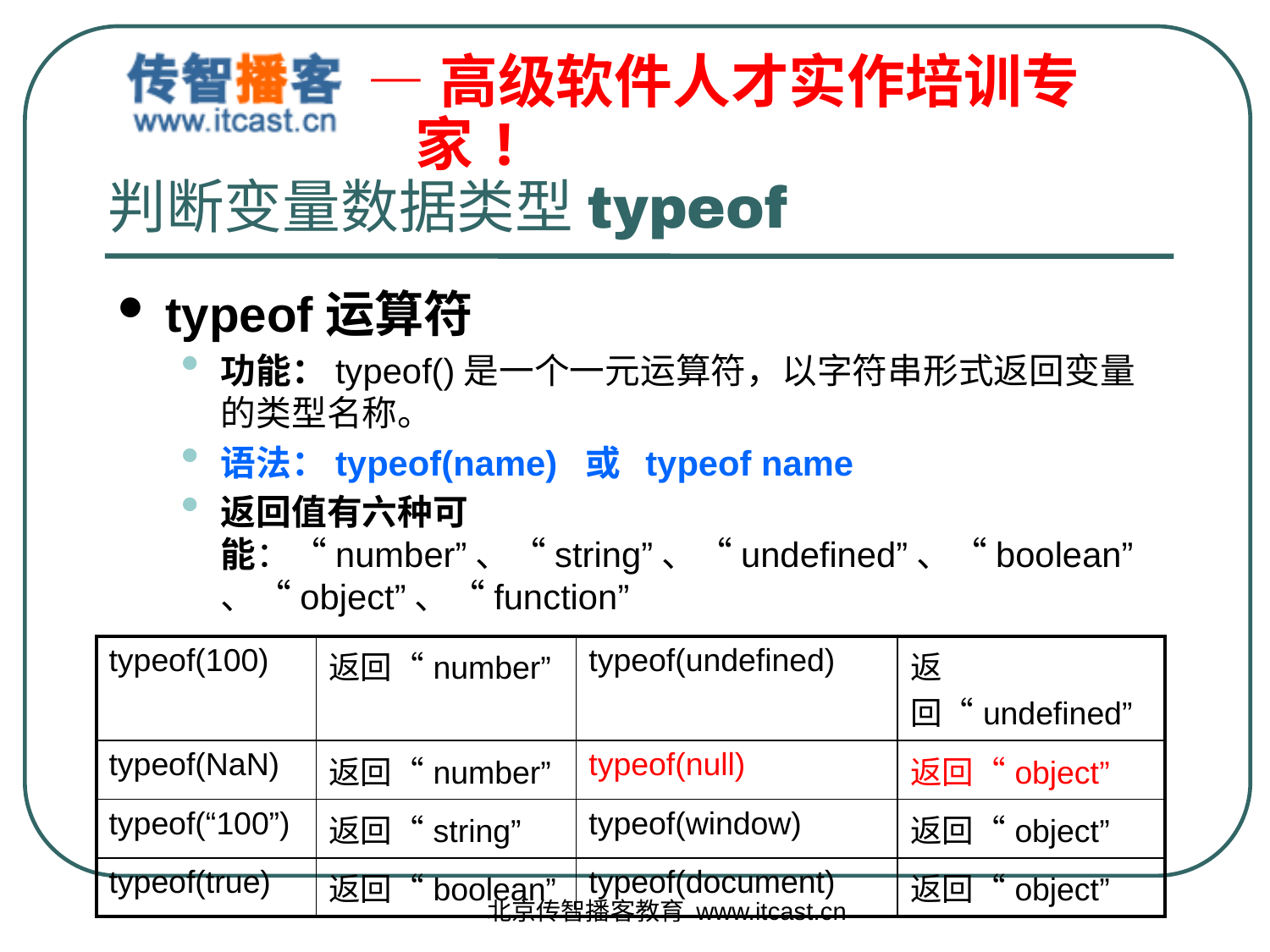

# 判断变量数据类型typeof
typeof运算符
功能：typeof()是一个一元运算符，以字符串形式返回变量的类型名称。
语法：typeof(name)  或  typeof name
返回值有六种可能：“number”、“string”、“undefined”、“boolean”、“object”、“function”
| typeof(100) | 返回“number” | typeof(undefined) | 返回“undefined” |
| --- | --- | --- | --- |
| typeof(NaN) | 返回“number” | typeof(null) | 返回“object” |
| typeof(“100”) | 返回“string” | typeof(window) | 返回“object” |
| typeof(true) | 返回“boolean” | typeof(document) | 返回“object” |